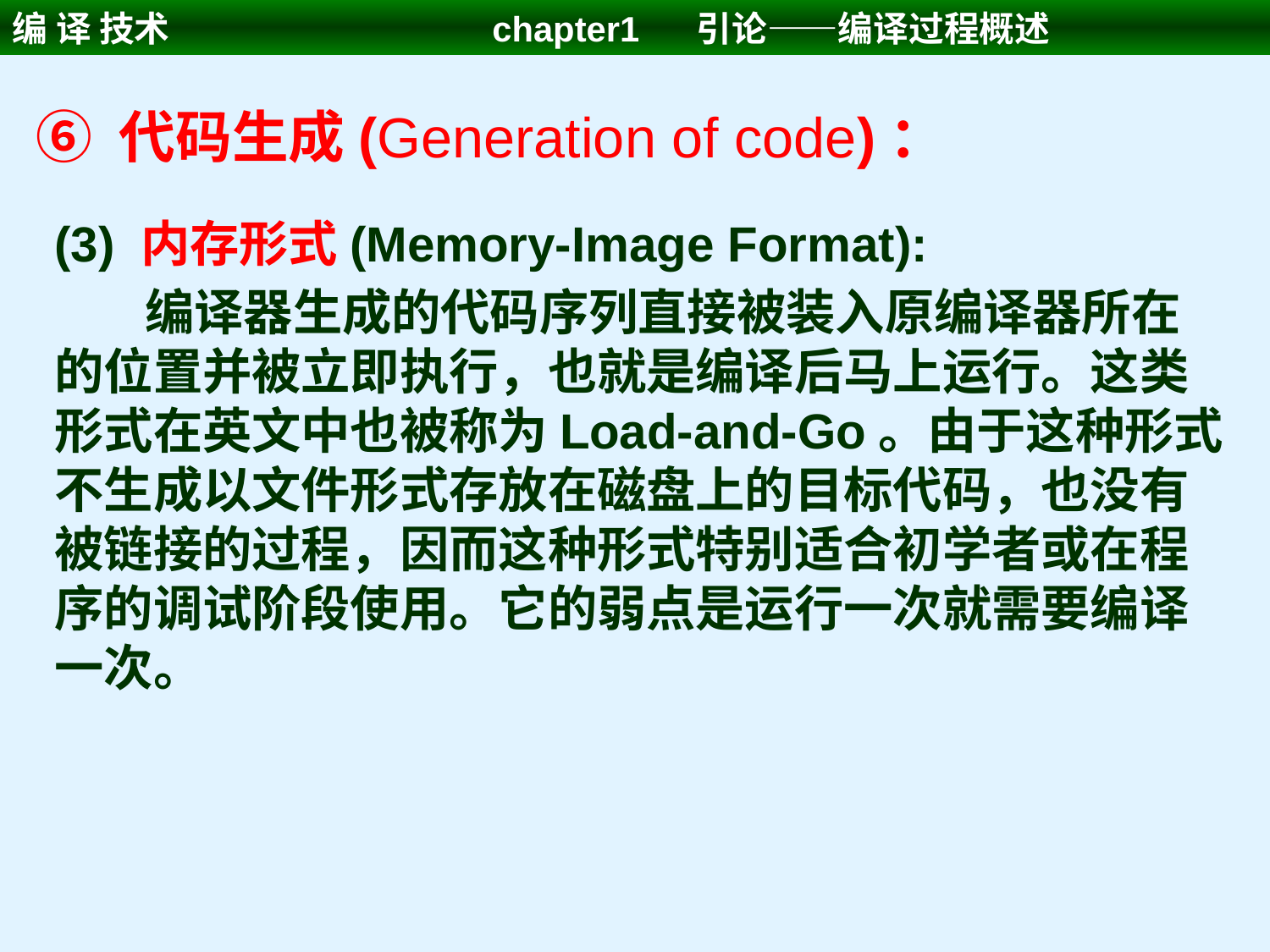

⑥ 代码生成(Generation of code)：
(3) 内存形式(Memory-Image Format):
       编译器生成的代码序列直接被装入原编译器所在
的位置并被立即执行，也就是编译后马上运行。这类
形式在英文中也被称为Load-and-Go。由于这种形式
不生成以文件形式存放在磁盘上的目标代码，也没有
被链接的过程，因而这种形式特别适合初学者或在程
序的调试阶段使用。它的弱点是运行一次就需要编译
一次。